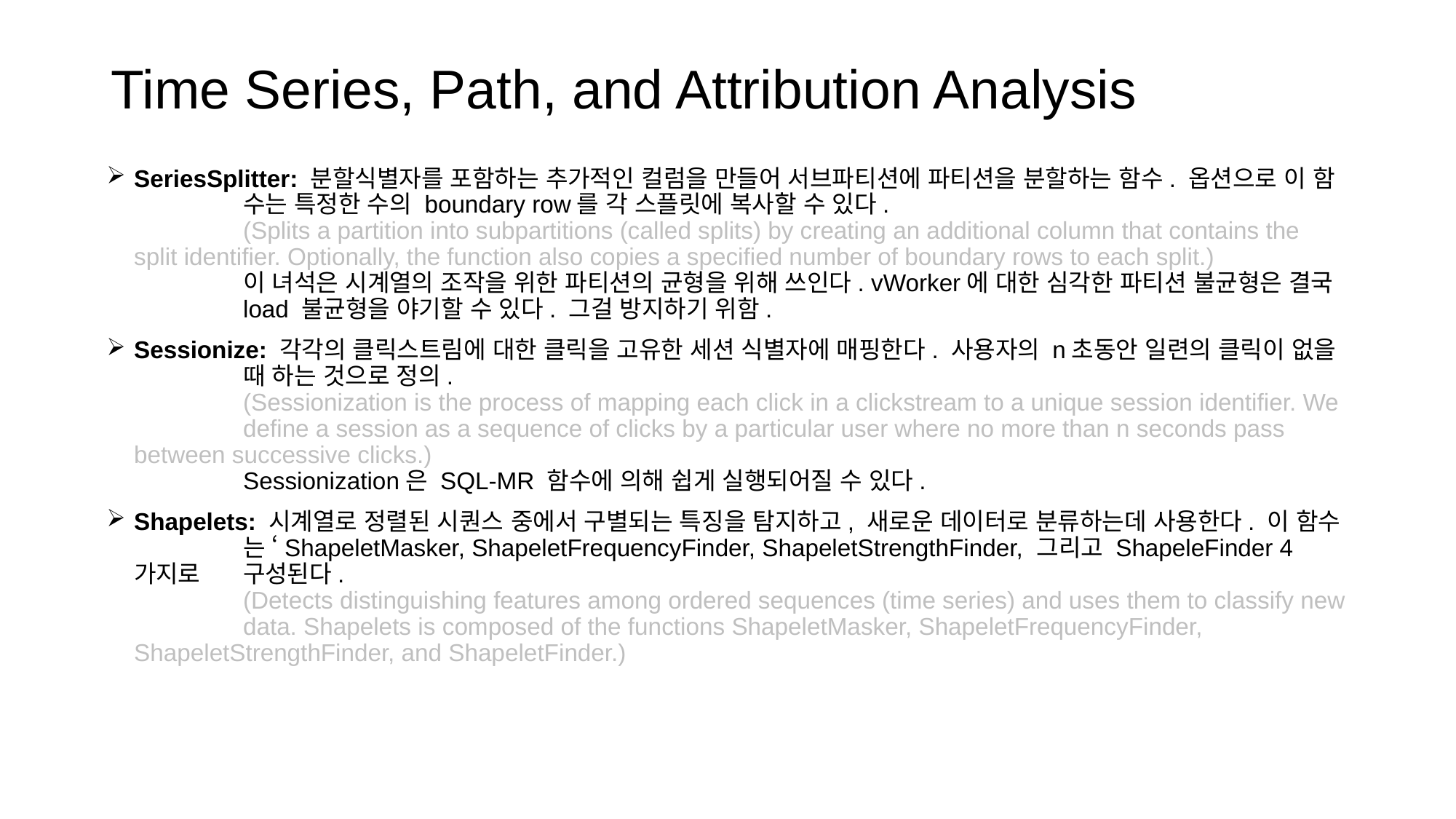

?
# Time Series, Path, and Attribution Analysis
SeriesSplitter: 분할식별자를 포함하는 추가적인 컬럼을 만들어 서브파티션에 파티션을 분할하는 함수. 옵션으로 이 함	수는 특정한 수의 boundary row를 각 스플릿에 복사할 수 있다.
	(Splits a partition into subpartitions (called splits) by creating an additional column that contains the 	split identifier. Optionally, the function also copies a specified number of boundary rows to each split.)
	이 녀석은 시계열의 조작을 위한 파티션의 균형을 위해 쓰인다. vWorker에 대한 심각한 파티션 불균형은 결국 	load 불균형을 야기할 수 있다. 그걸 방지하기 위함.
Sessionize: 각각의 클릭스트림에 대한 클릭을 고유한 세션 식별자에 매핑한다. 사용자의 n초동안 일련의 클릭이 없을 	때 하는 것으로 정의.
	(Sessionization is the process of mapping each click in a clickstream to a unique session identifier. We 	define a session as a sequence of clicks by a particular user where no more than n seconds pass 	between successive clicks.)
	Sessionization은 SQL-MR 함수에 의해 쉽게 실행되어질 수 있다.
Shapelets: 시계열로 정렬된 시퀀스 중에서 구별되는 특징을 탐지하고, 새로운 데이터로 분류하는데 사용한다. 이 함수	는 ‘ShapeletMasker, ShapeletFrequencyFinder, ShapeletStrengthFinder, 그리고 ShapeleFinder 4가지로 	구성된다.
	(Detects distinguishing features among ordered sequences (time series) and uses them to classify new 	data. Shapelets is composed of the functions ShapeletMasker, ShapeletFrequencyFinder, 	ShapeletStrengthFinder, and ShapeletFinder.)